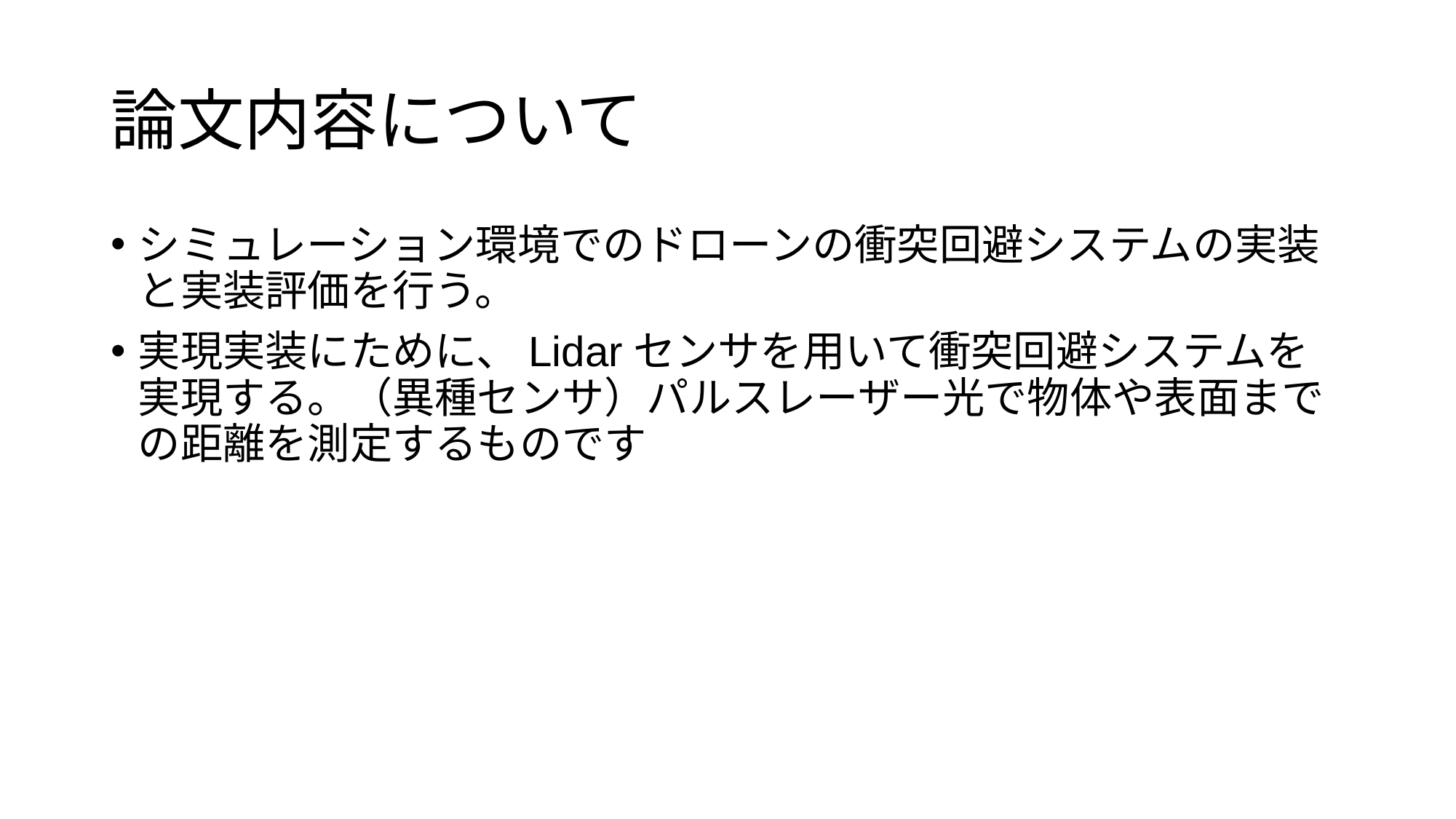

# 論文内容について
シミュレーション環境でのドローンの衝突回避システムの実装と実装評価を行う。
実現実装にために、Lidarセンサを用いて衝突回避システムを実現する。（異種センサ）パルスレーザー光で物体や表面までの距離を測定するものです